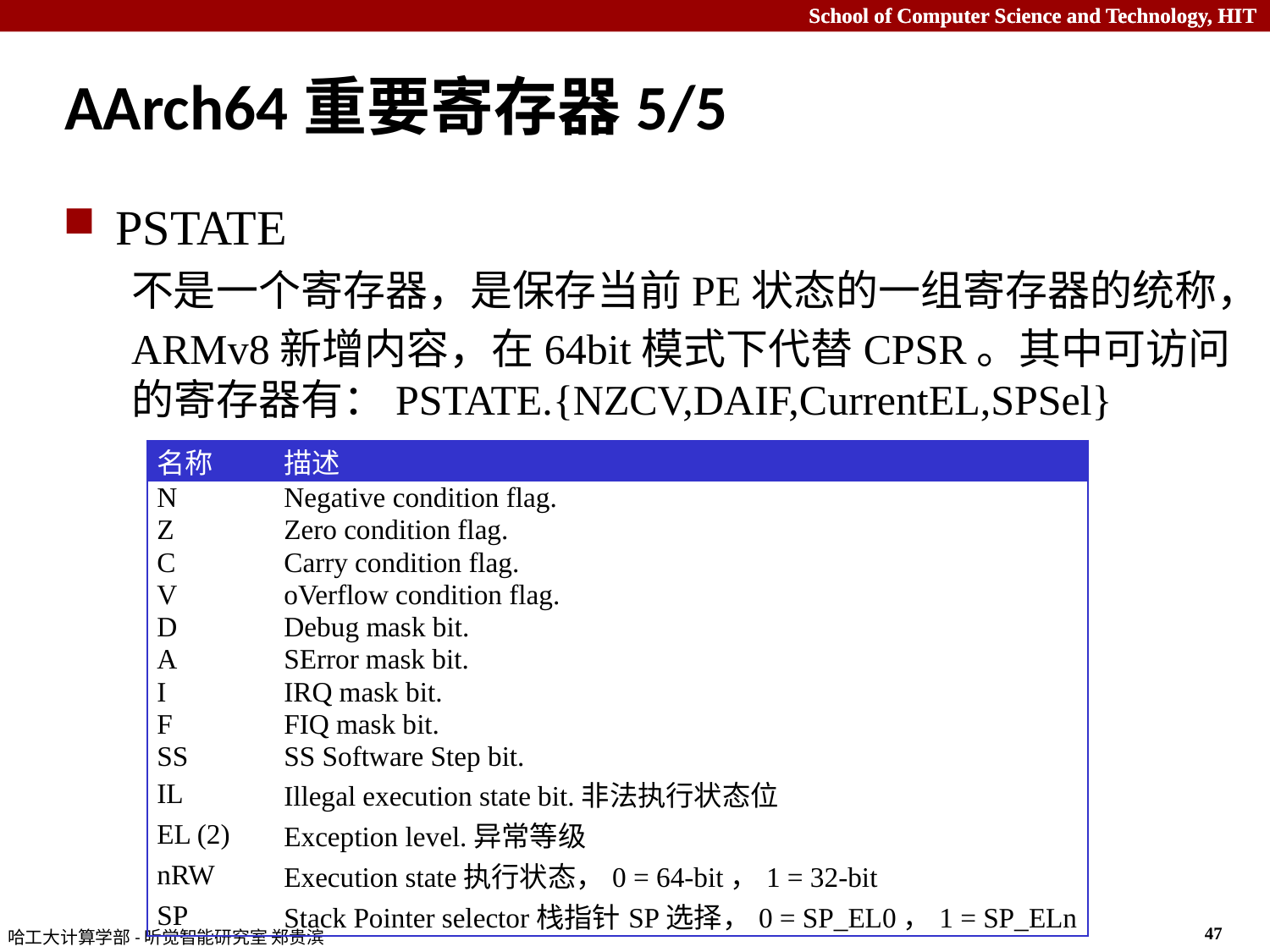

# AArch64重要寄存器5/5
PSTATE
不是一个寄存器，是保存当前PE状态的一组寄存器的统称，
ARMv8新增内容，在64bit模式下代替CPSR。其中可访问的寄存器有：PSTATE.{NZCV,DAIF,CurrentEL,SPSel}

| 名称 | 描述 |
| --- | --- |
| N | Negative condition flag. |
| Z | Zero condition flag. |
| C | Carry condition flag. |
| V | oVerflow condition flag. |
| D | Debug mask bit. |
| A | SError mask bit. |
| I | IRQ mask bit. |
| F | FIQ mask bit. |
| SS | SS Software Step bit. |
| IL | Illegal execution state bit.非法执行状态位 |
| EL (2) | Exception level.异常等级 |
| nRW | Execution state执行状态，0 = 64-bit，1 = 32-bit |
| SP | Stack Pointer selector栈指针SP选择，0 = SP\_EL0，1 = SP\_ELn |